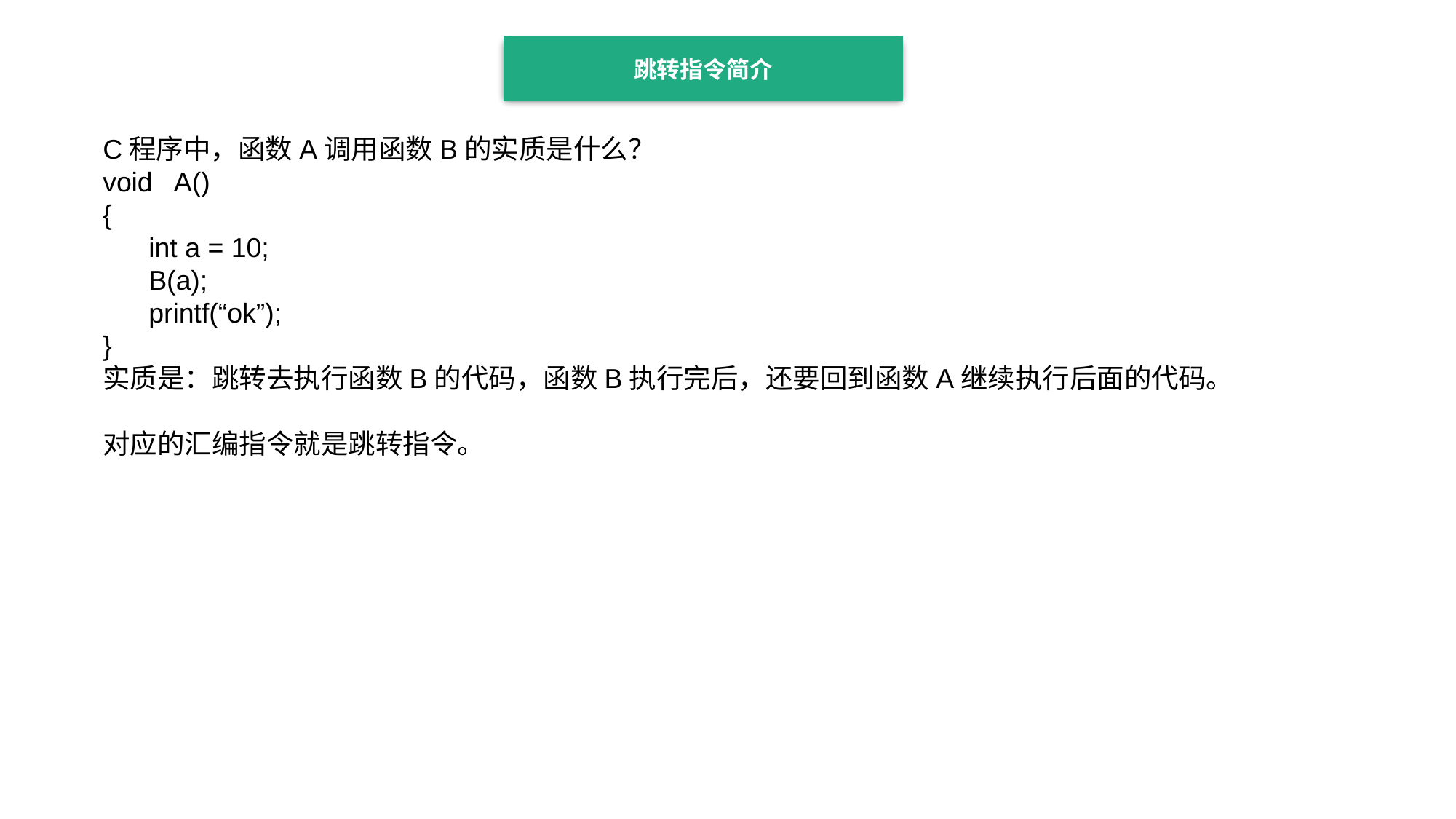

跳转指令简介

C程序中，函数A调用函数B的实质是什么？
void   A()
{
      int a = 10;
      B(a);
      printf(“ok”);
}
实质是：跳转去执行函数B的代码，函数B执行完后，还要回到函数A继续执行后面的代码。

对应的汇编指令就是跳转指令。